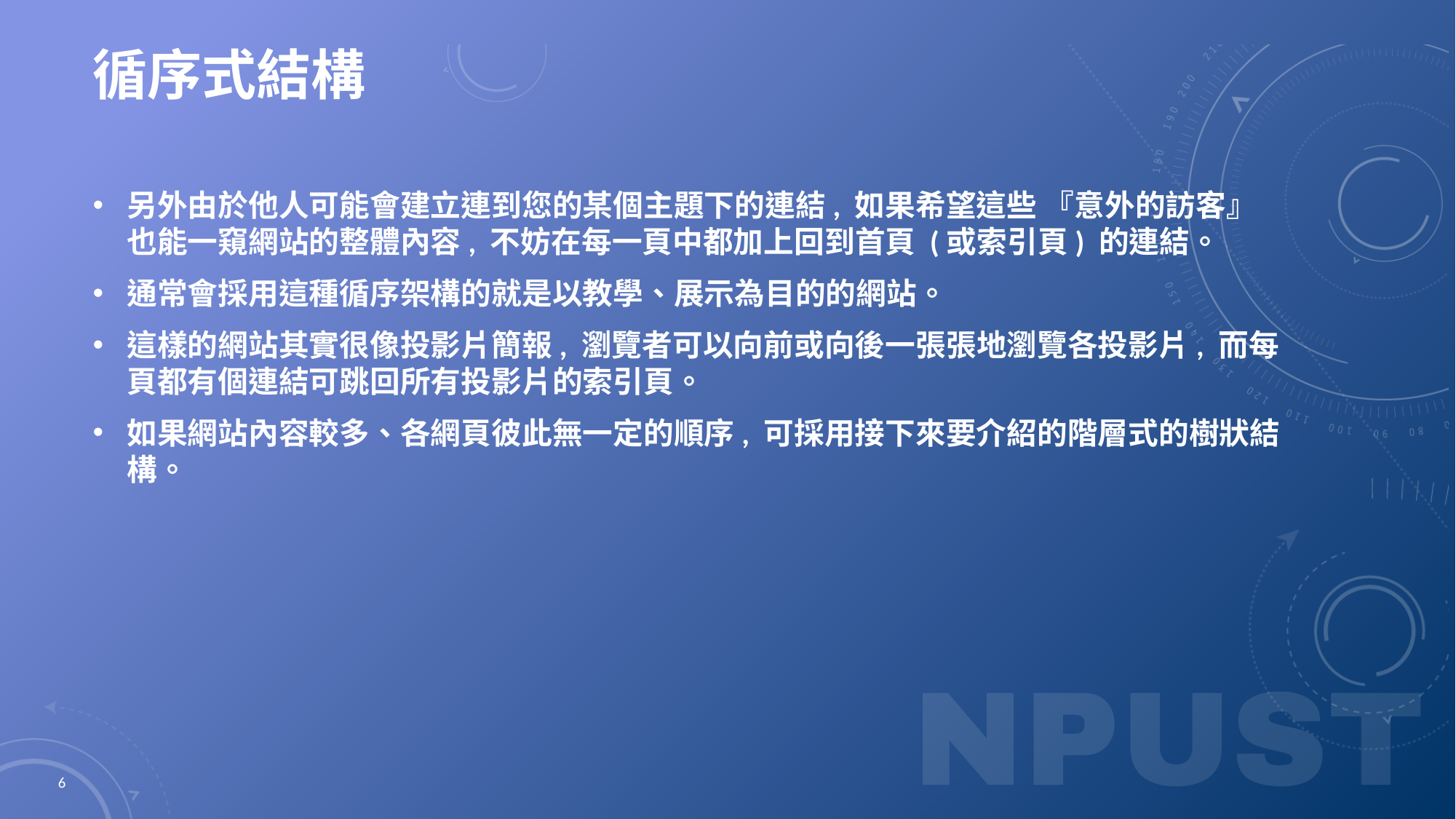

# 循序式結構
另外由於他人可能會建立連到您的某個主題下的連結, 如果希望這些 『意外的訪客』也能一窺網站的整體內容, 不妨在每一頁中都加上回到首頁 (或索引頁) 的連結。
通常會採用這種循序架構的就是以教學、展示為目的的網站。
這樣的網站其實很像投影片簡報, 瀏覽者可以向前或向後一張張地瀏覽各投影片, 而每頁都有個連結可跳回所有投影片的索引頁。
如果網站內容較多、各網頁彼此無一定的順序, 可採用接下來要介紹的階層式的樹狀結構。
6